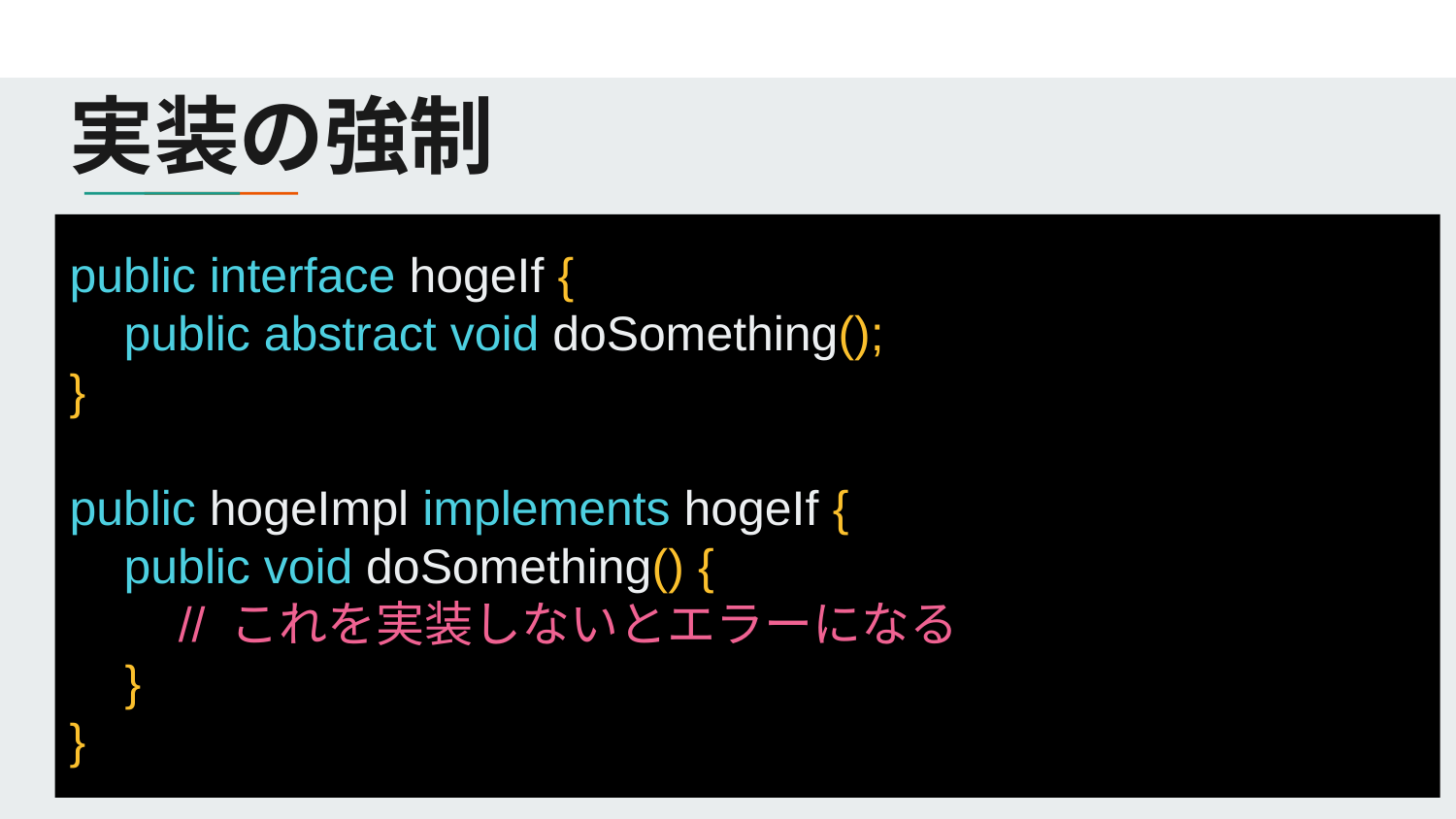

# 実装の強制
public interface hogeIf {
    public abstract void doSomething();
}
public hogeImpl implements hogeIf {
    public void doSomething() {
        // これを実装しないとエラーになる
    }
}